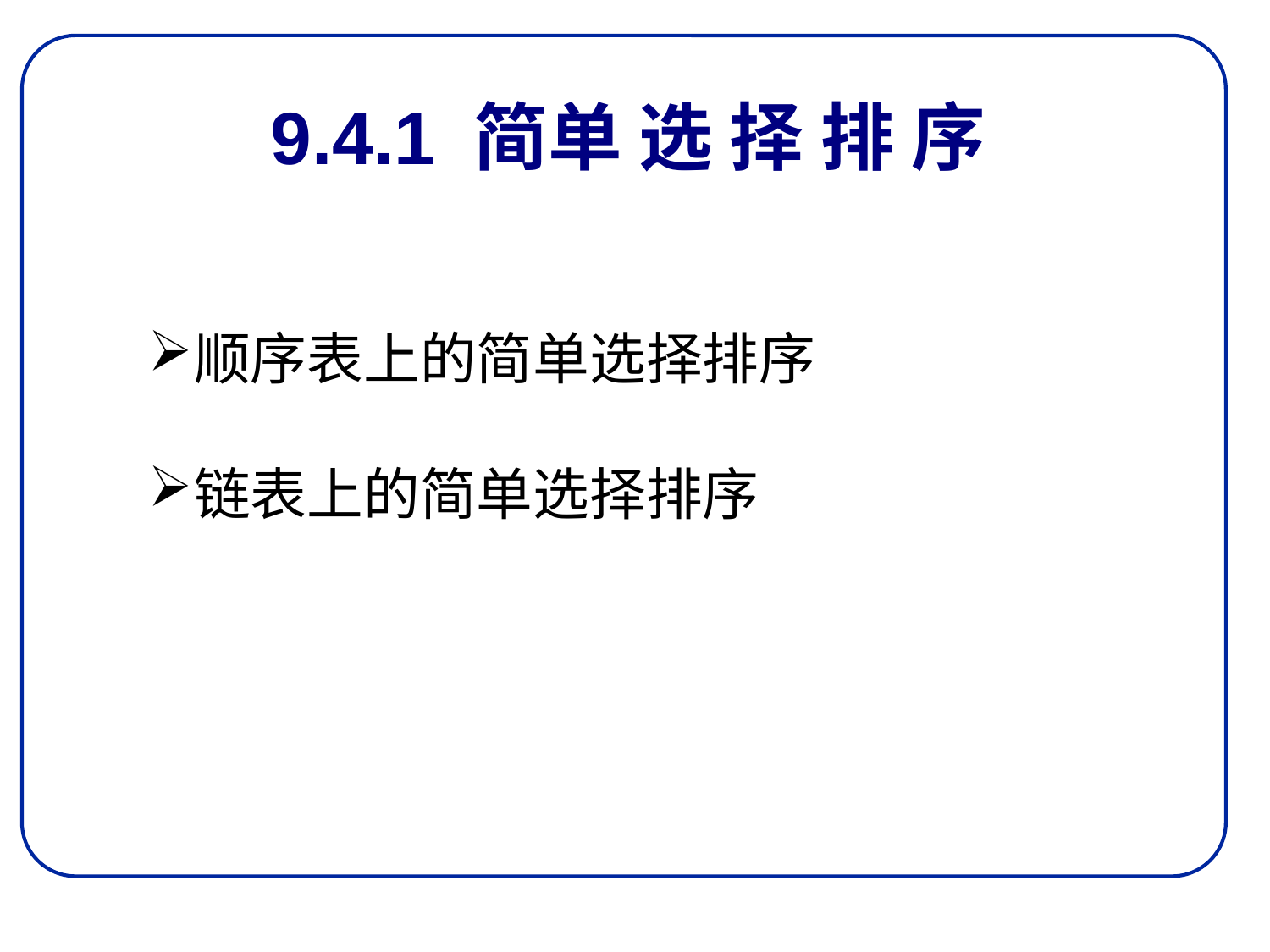

# 9.4.1 简单 选 择 排 序
顺序表上的简单选择排序

链表上的简单选择排序